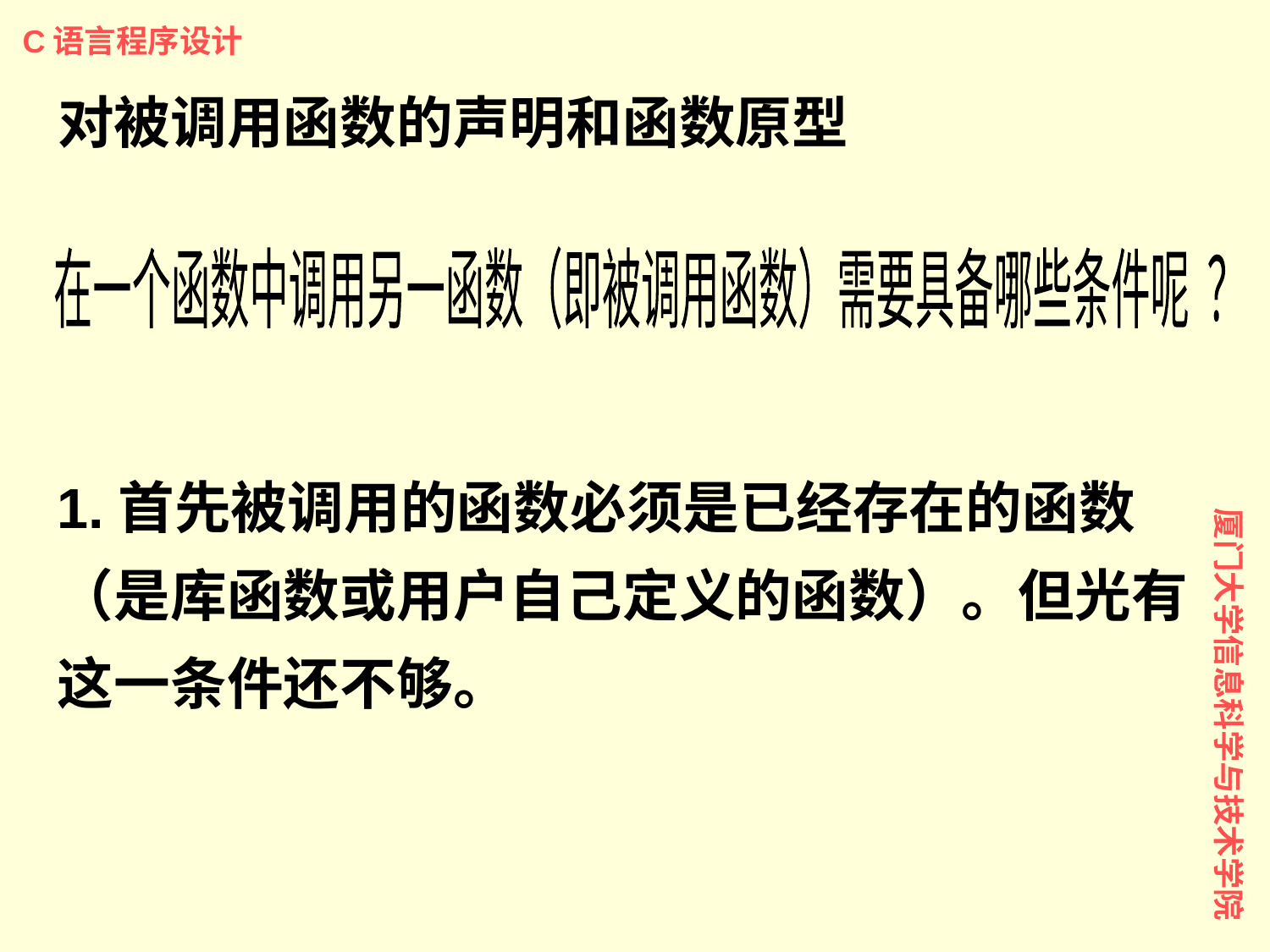

对被调用函数的声明和函数原型
在一个函数中调用另一函数（即被调用函数）需要具备哪些条件呢  ？
1.首先被调用的函数必须是已经存在的函数（是库函数或用户自己定义的函数）。但光有这一条件还不够。